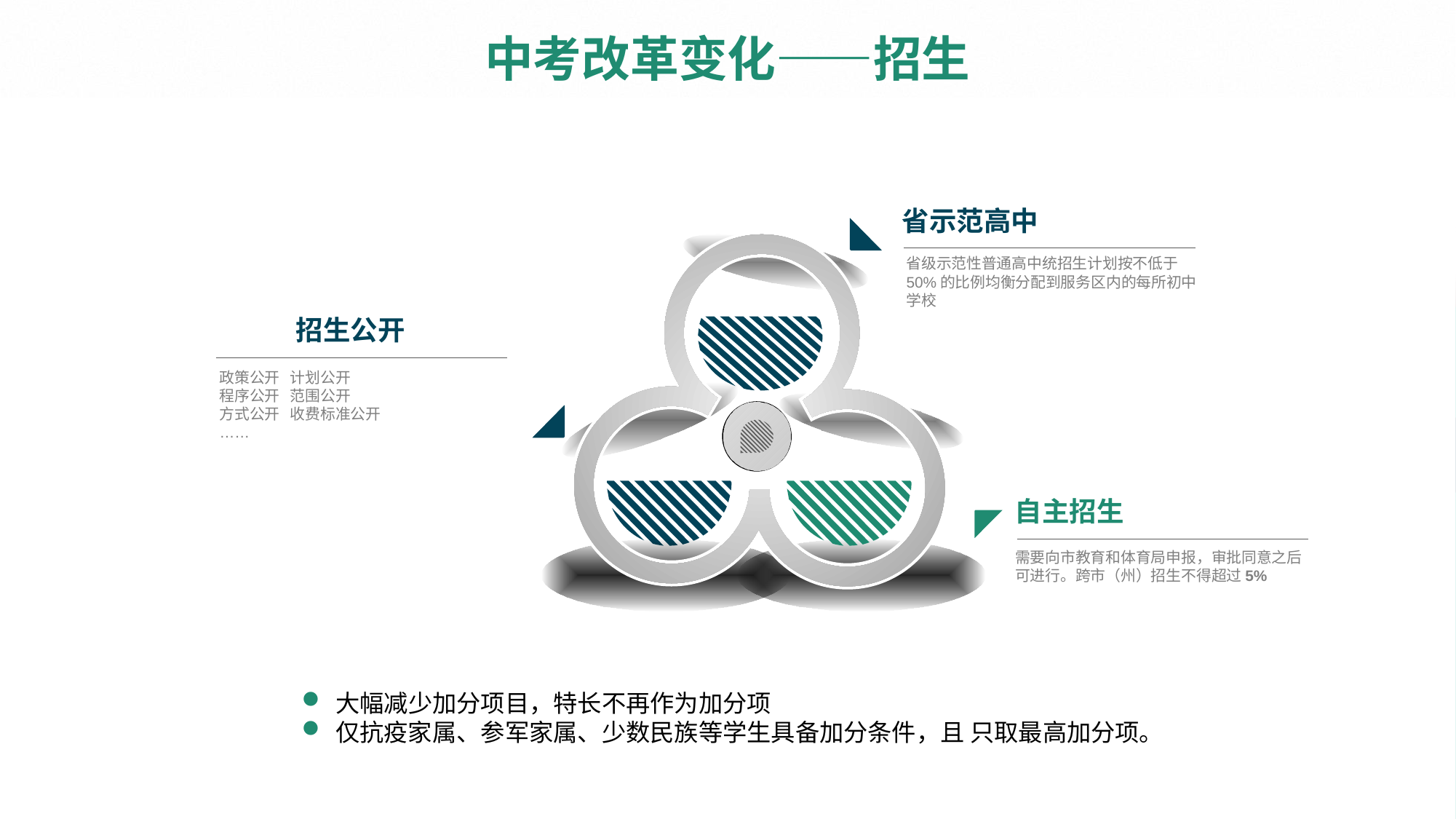

# 中考改革变化——招生
省示范高中
省级示范性普通高中统招生计划按不低于50%的比例均衡分配到服务区内的每所初中学校

招生公开
政策公开   计划公开
程序公开   范围公开
方式公开   收费标准公开
……

自主招生
需要向市教育和体育局申报，审批同意之后可进行。跨市（州）招生不得超过5%

大幅减少加分项目，特长不再作为加分项
仅抗疫家属、参军家属、少数民族等学生具备加分条件，且 只取最高加分项。